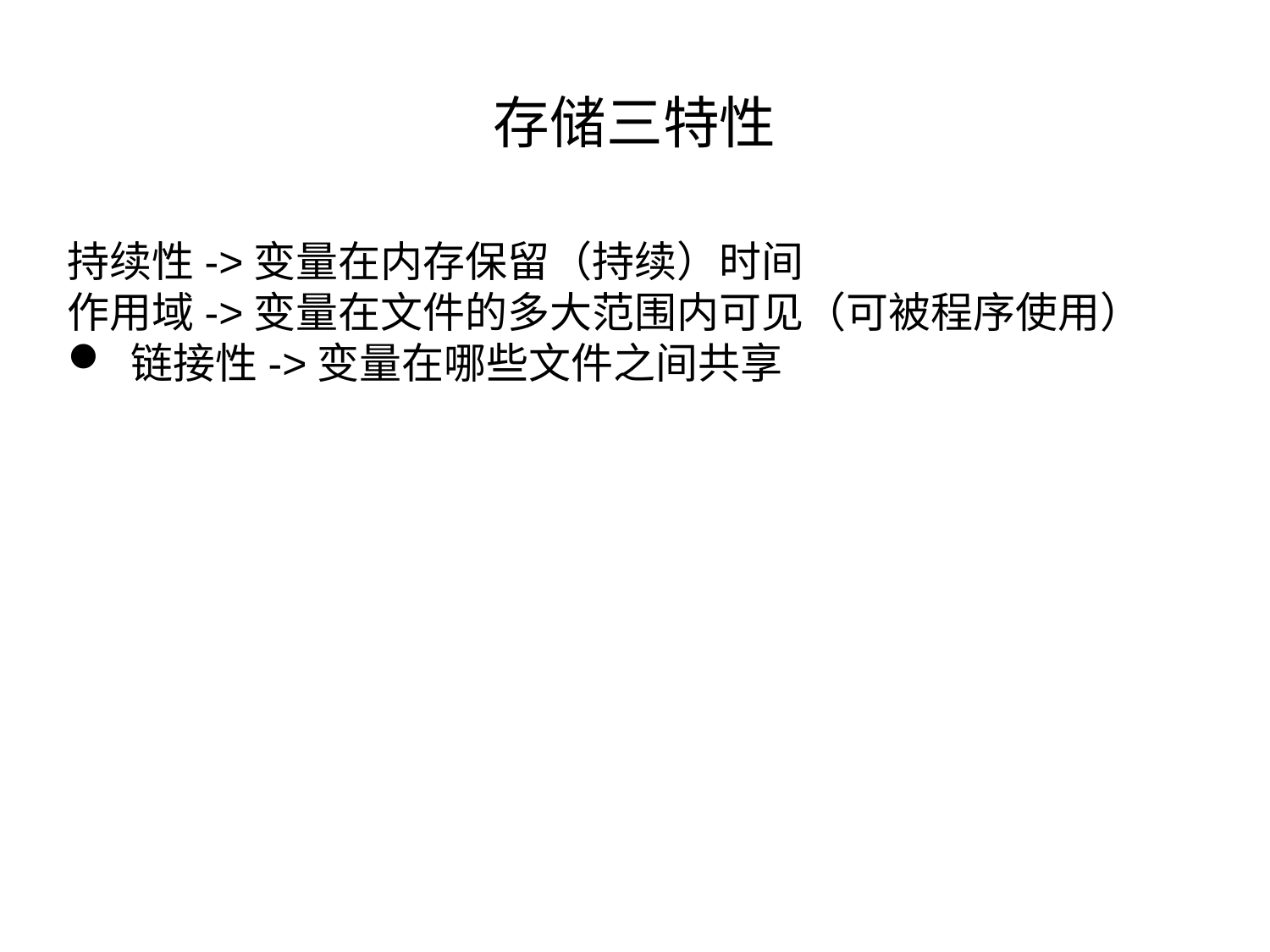

存储三特性
持续性->变量在内存保留（持续）时间
作用域->变量在文件的多大范围内可见（可被程序使用）
链接性->变量在哪些文件之间共享